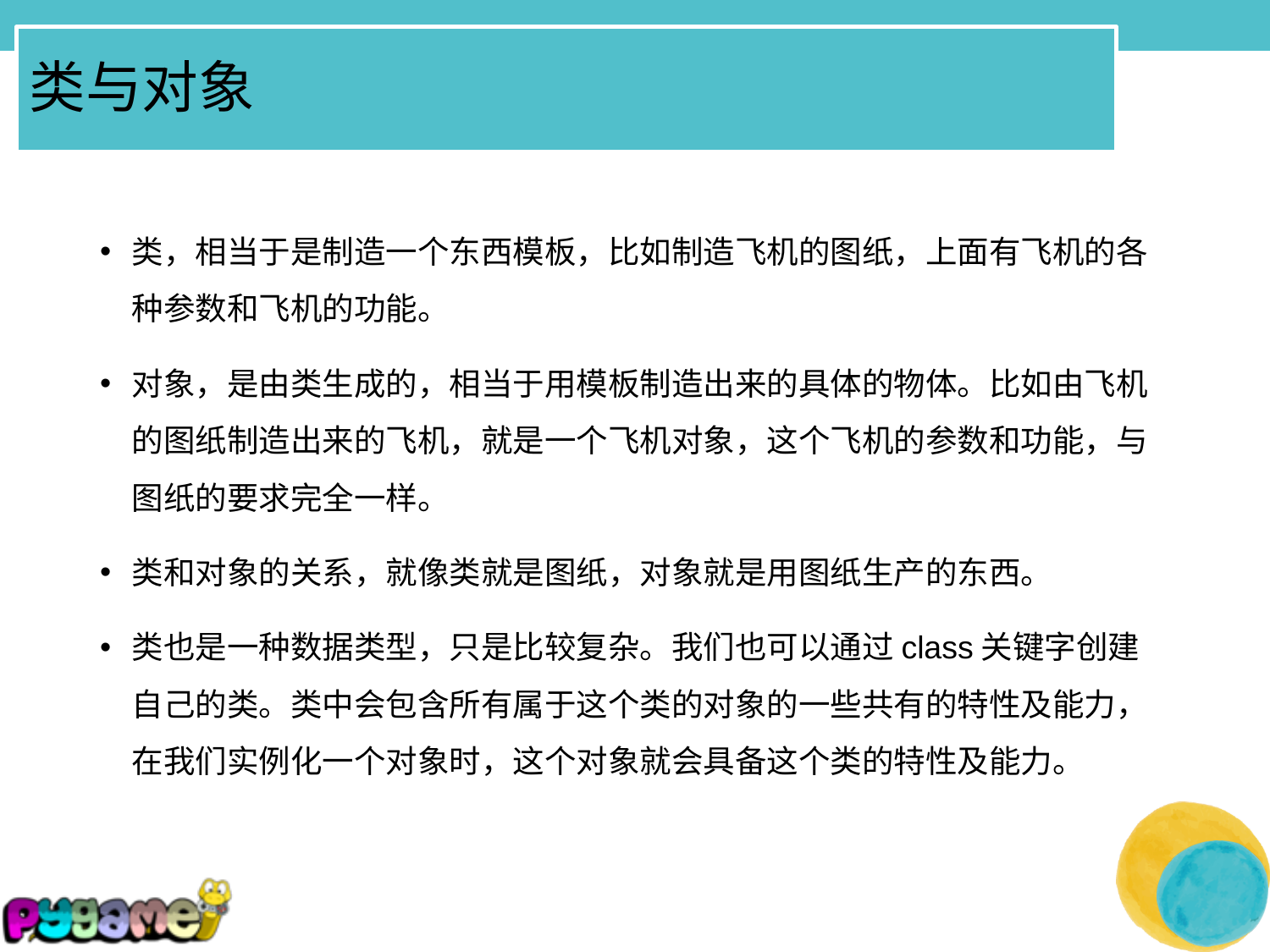

# 类与对象
类，相当于是制造一个东西模板，比如制造飞机的图纸，上面有飞机的各种参数和飞机的功能。
对象，是由类生成的，相当于用模板制造出来的具体的物体。比如由飞机的图纸制造出来的飞机，就是一个飞机对象，这个飞机的参数和功能，与图纸的要求完全一样。
类和对象的关系，就像类就是图纸，对象就是用图纸生产的东西。
类也是一种数据类型，只是比较复杂。我们也可以通过class关键字创建自己的类。类中会包含所有属于这个类的对象的一些共有的特性及能力，在我们实例化一个对象时，这个对象就会具备这个类的特性及能力。